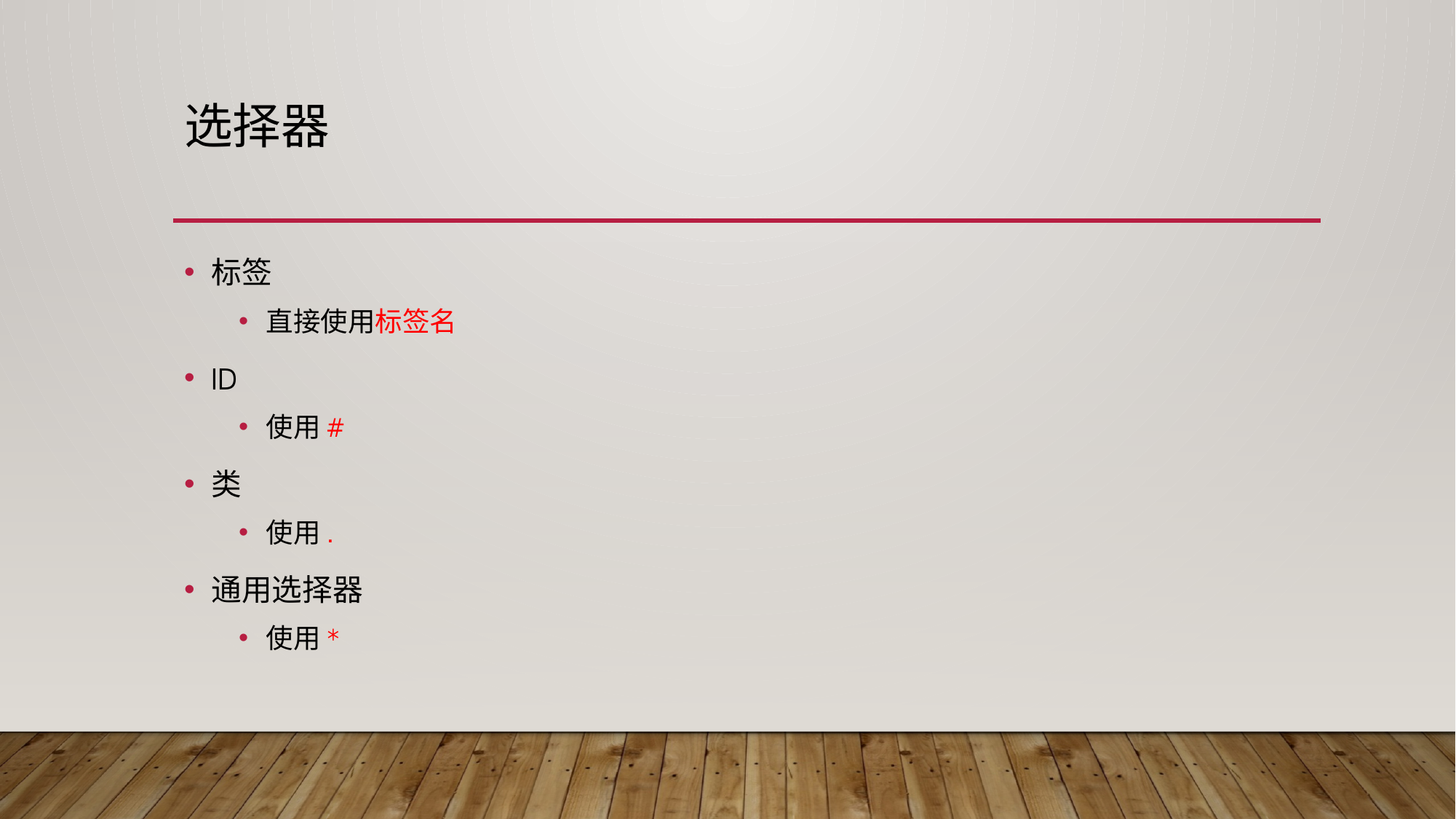

# 选择器
标签
直接使用标签名
ID
使用#
类
使用.
通用选择器
使用*